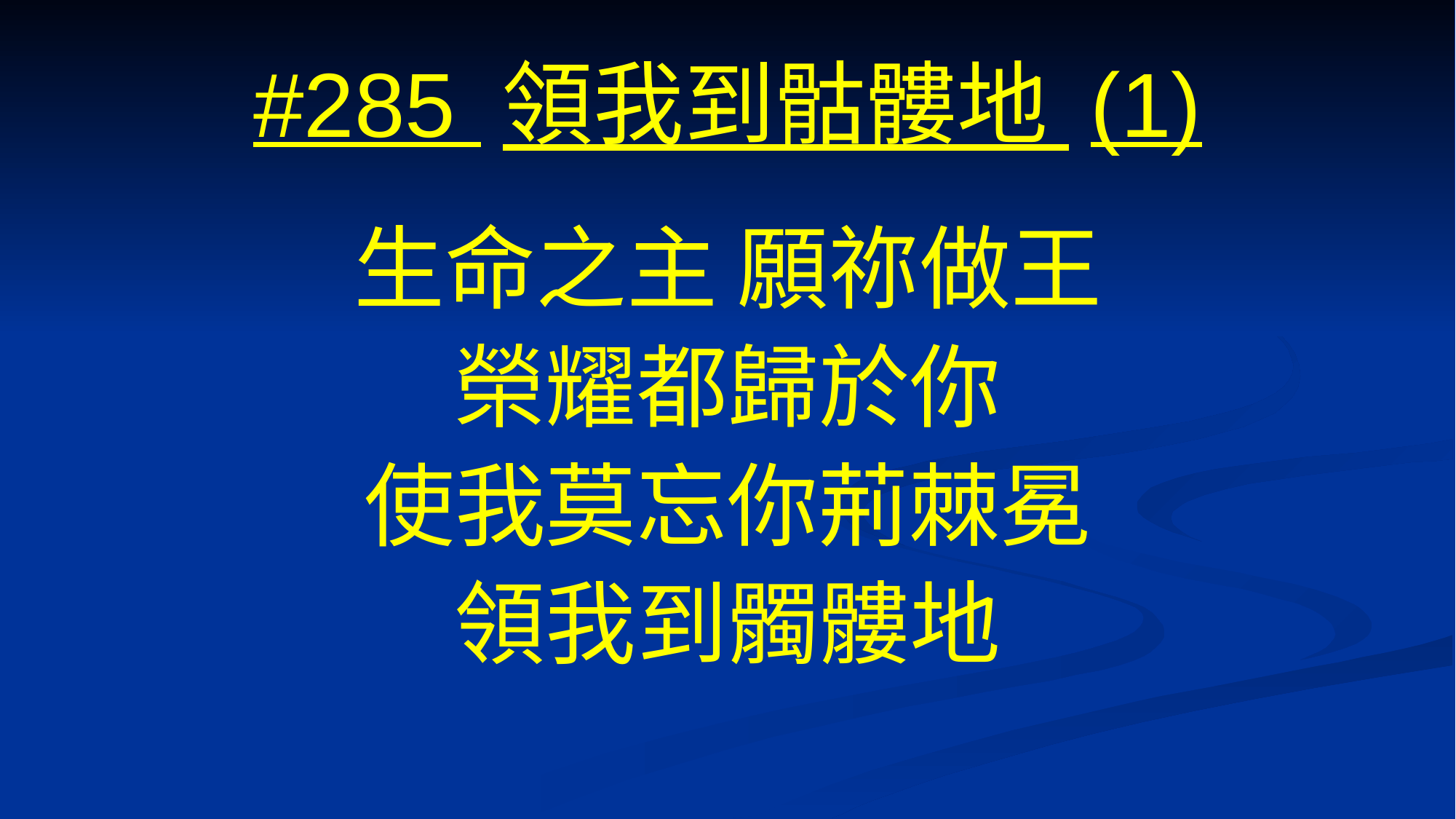

# #285 領我到骷髏地 (1)
生命之主 願祢做王
榮耀都歸於你
使我莫忘你荊棘冕
領我到髑髏地